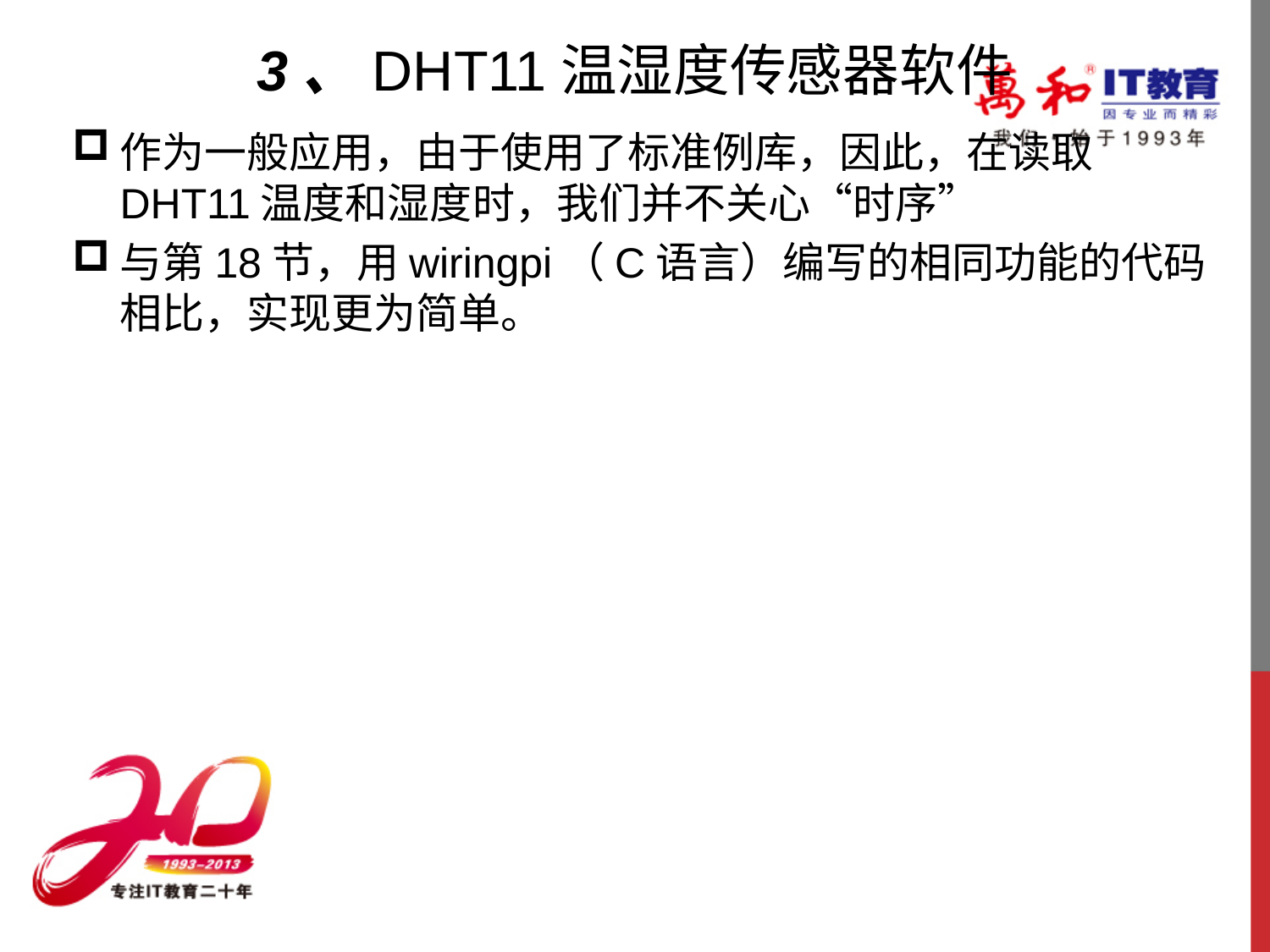

# 3、DHT11温湿度传感器软件
作为一般应用，由于使用了标准例库，因此，在读取DHT11温度和湿度时，我们并不关心“时序”
与第18节，用wiringpi（C语言）编写的相同功能的代码相比，实现更为简单。